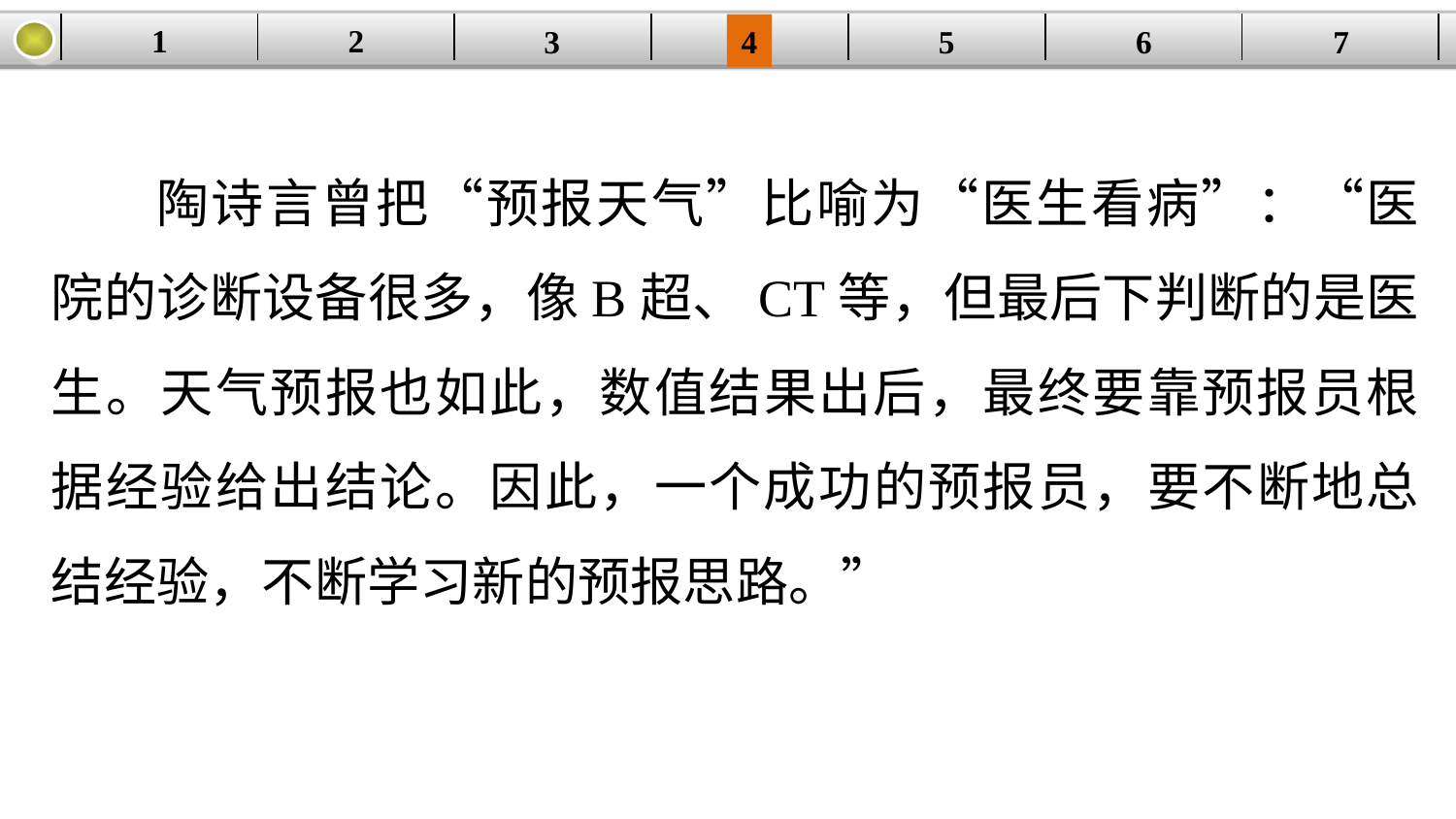

1
2
|  |  |  |  |  |  |  |
| --- | --- | --- | --- | --- | --- | --- |
3
4
5
6
7

陶诗言曾把“预报天气”比喻为“医生看病”：“医院的诊断设备很多，像B超、CT等，但最后下判断的是医生。天气预报也如此，数值结果出后，最终要靠预报员根据经验给出结论。因此，一个成功的预报员，要不断地总结经验，不断学习新的预报思路。”